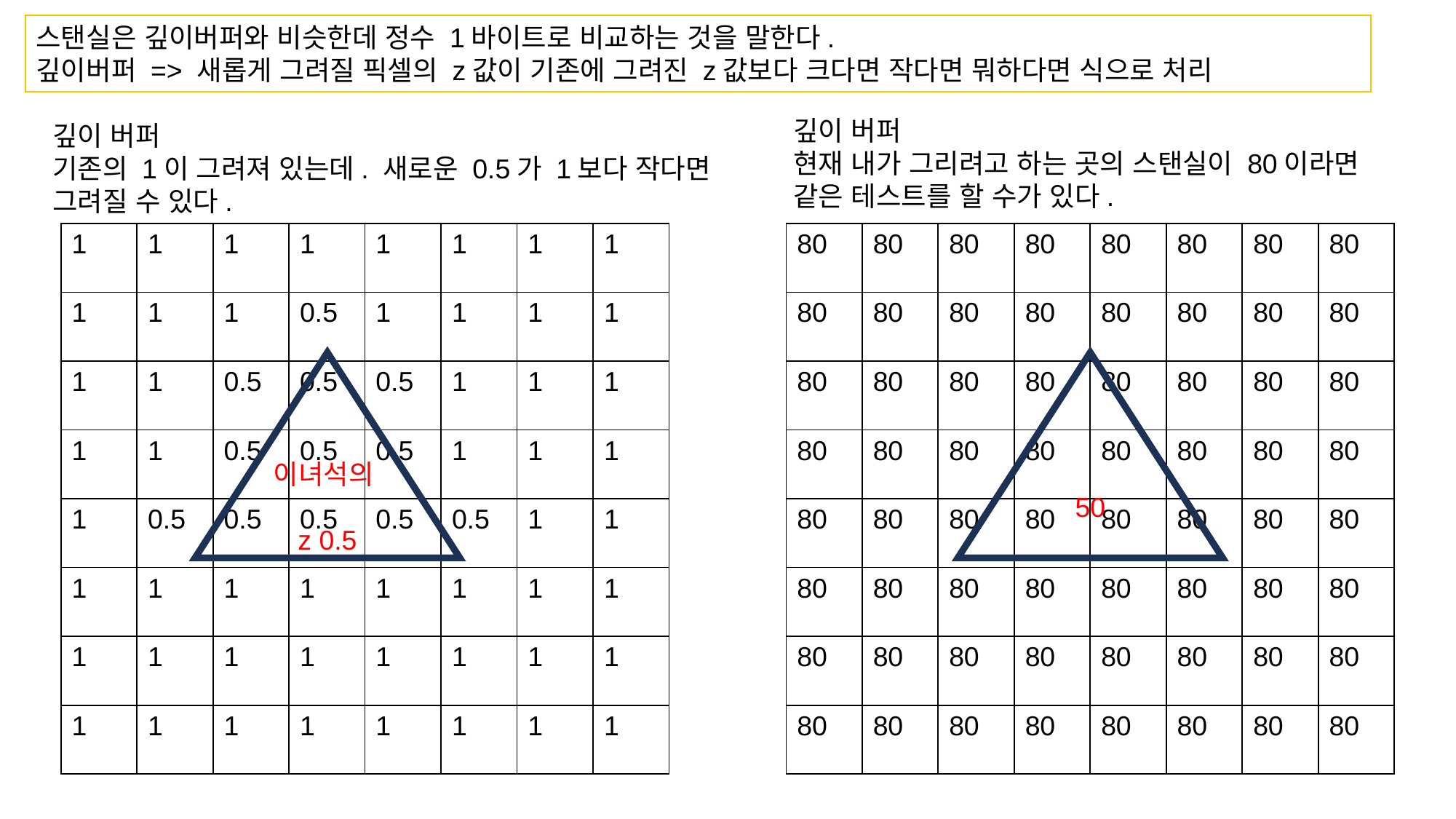

스탠실은 깊이버퍼와 비슷한데 정수 1바이트로 비교하는 것을 말한다.
깊이버퍼 => 새롭게 그려질 픽셀의 z값이 기존에 그려진 z값보다 크다면 작다면 뭐하다면 식으로 처리
깊이 버퍼
현재 내가 그리려고 하는 곳의 스탠실이 80이라면
같은 테스트를 할 수가 있다.
깊이 버퍼
기존의 1이 그려져 있는데. 새로운 0.5가 1보다 작다면
그려질 수 있다.
| 1 | 1 | 1 | 1 | 1 | 1 | 1 | 1 |
| --- | --- | --- | --- | --- | --- | --- | --- |
| 1 | 1 | 1 | 0.5 | 1 | 1 | 1 | 1 |
| 1 | 1 | 0.5 | 0.5 | 0.5 | 1 | 1 | 1 |
| 1 | 1 | 0.5 | 0.5 | 0.5 | 1 | 1 | 1 |
| 1 | 0.5 | 0.5 | 0.5 | 0.5 | 0.5 | 1 | 1 |
| 1 | 1 | 1 | 1 | 1 | 1 | 1 | 1 |
| 1 | 1 | 1 | 1 | 1 | 1 | 1 | 1 |
| 1 | 1 | 1 | 1 | 1 | 1 | 1 | 1 |
| 80 | 80 | 80 | 80 | 80 | 80 | 80 | 80 |
| --- | --- | --- | --- | --- | --- | --- | --- |
| 80 | 80 | 80 | 80 | 80 | 80 | 80 | 80 |
| 80 | 80 | 80 | 80 | 80 | 80 | 80 | 80 |
| 80 | 80 | 80 | 80 | 80 | 80 | 80 | 80 |
| 80 | 80 | 80 | 80 | 80 | 80 | 80 | 80 |
| 80 | 80 | 80 | 80 | 80 | 80 | 80 | 80 |
| 80 | 80 | 80 | 80 | 80 | 80 | 80 | 80 |
| 80 | 80 | 80 | 80 | 80 | 80 | 80 | 80 |
이녀석의

z 0.5
50